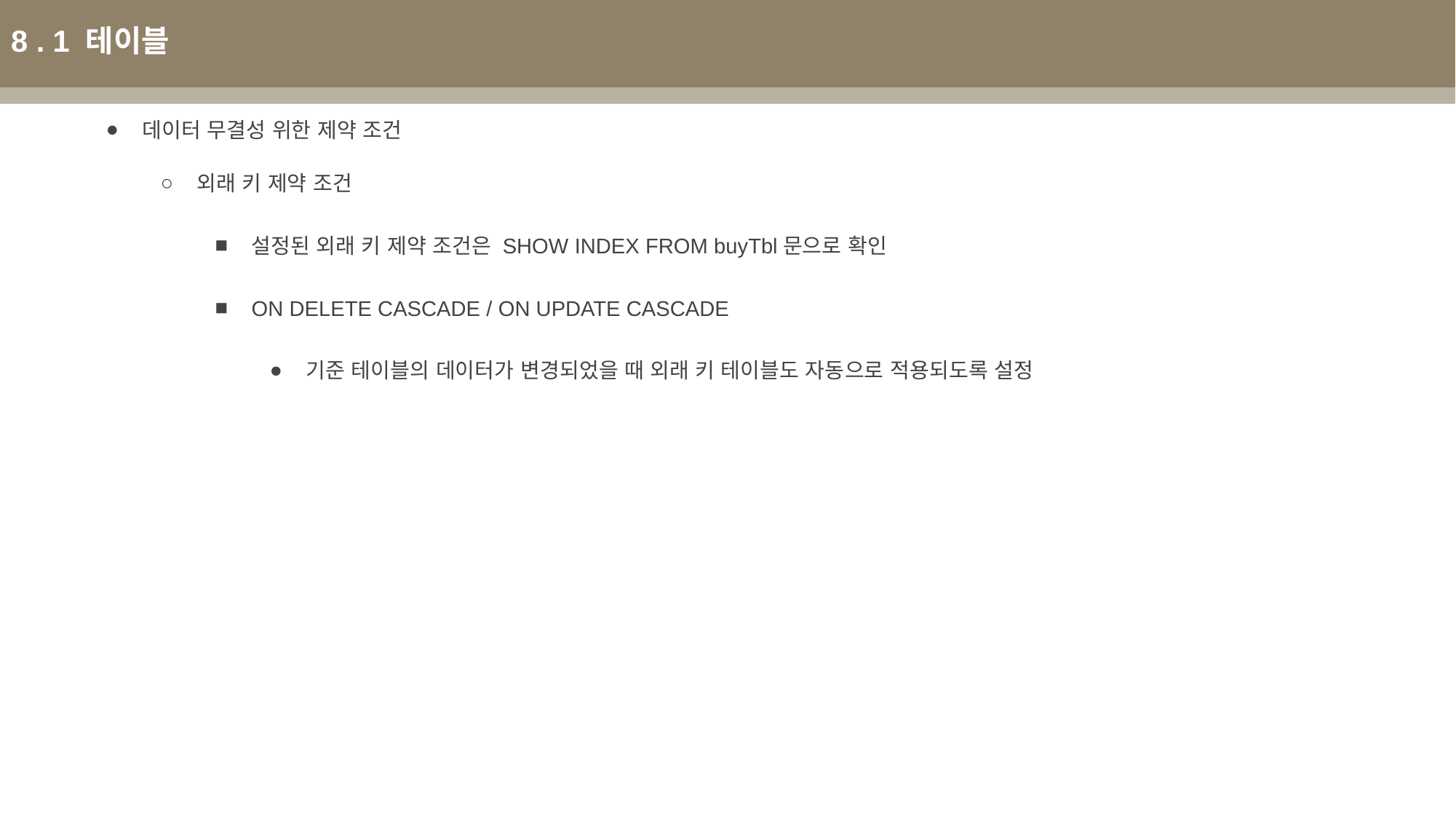

8 . 1 테이블
데이터 무결성 위한 제약 조건
외래 키 제약 조건
설정된 외래 키 제약 조건은 SHOW INDEX FROM buyTbl문으로 확인
ON DELETE CASCADE / ON UPDATE CASCADE
기준 테이블의 데이터가 변경되었을 때 외래 키 테이블도 자동으로 적용되도록 설정